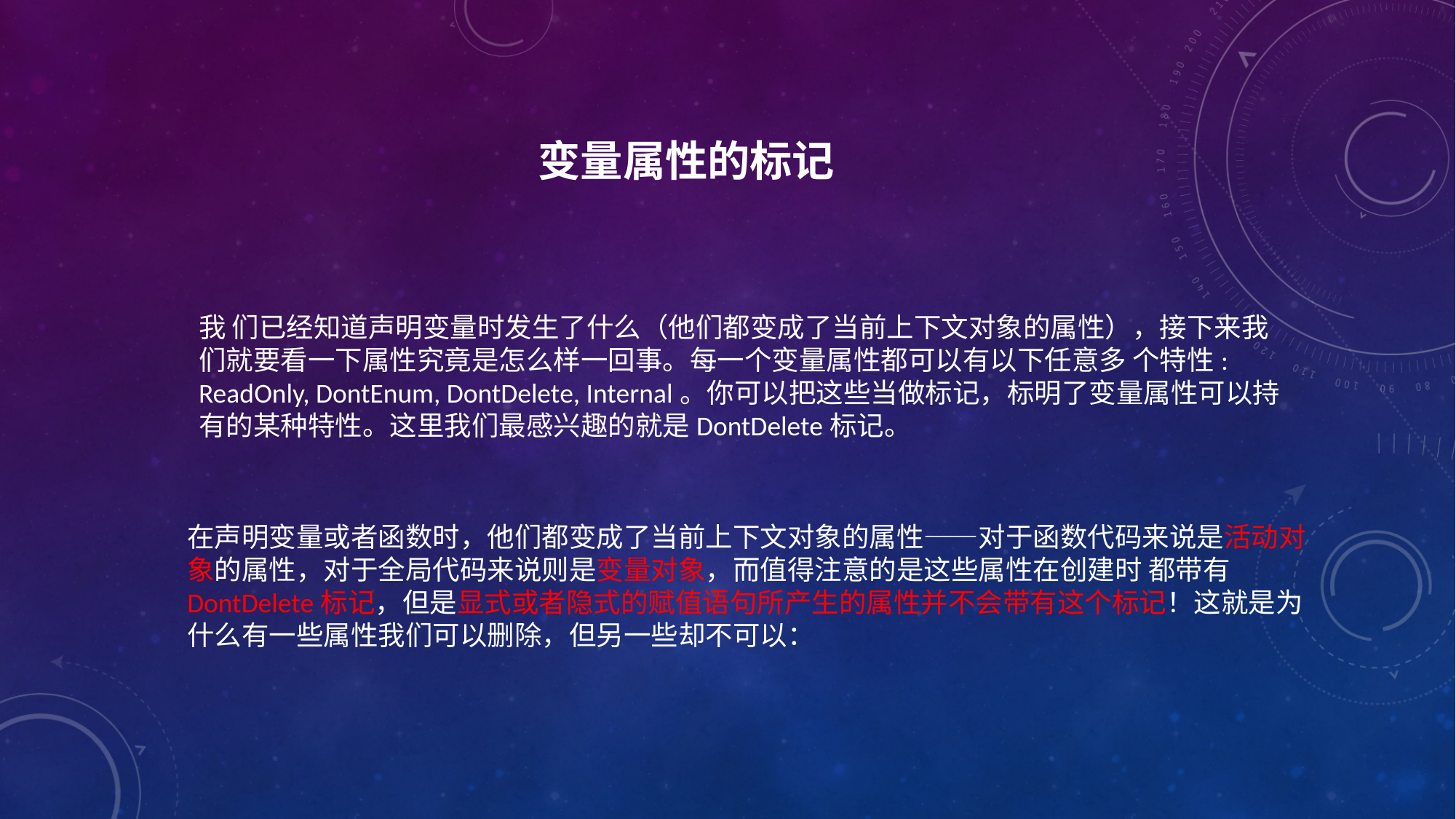

# 变量属性的标记
我 们已经知道声明变量时发生了什么（他们都变成了当前上下文对象的属性），接下来我们就要看一下属性究竟是怎么样一回事。每一个变量属性都可以有以下任意多 个特性: ReadOnly, DontEnum, DontDelete, Internal。你可以把这些当做标记，标明了变量属性可以持有的某种特性。这里我们最感兴趣的就是DontDelete标记。
在声明变量或者函数时，他们都变成了当前上下文对象的属性——对于函数代码来说是活动对象的属性，对于全局代码来说则是变量对象，而值得注意的是这些属性在创建时 都带有DontDelete标记，但是显式或者隐式的赋值语句所产生的属性并不会带有这个标记！这就是为什么有一些属性我们可以删除，但另一些却不可以：